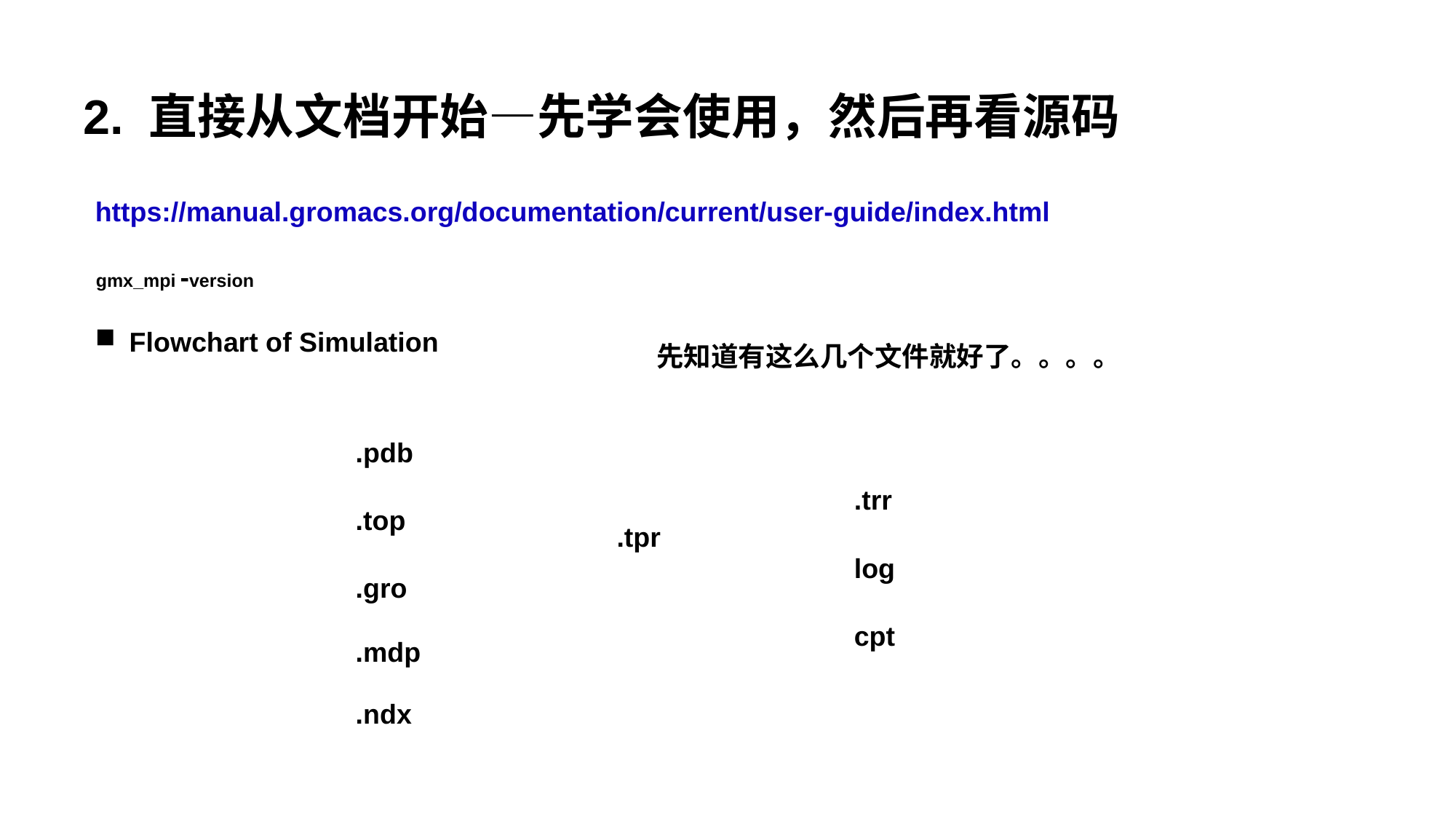

2. 直接从文档开始—先学会使用，然后再看源码
https://manual.gromacs.org/documentation/current/user-guide/index.html
gmx_mpi -version
Flowchart of Simulation
先知道有这么几个文件就好了。。。。
.pdb
.trr
.top
.tpr
log
.gro
cpt
.mdp
.ndx